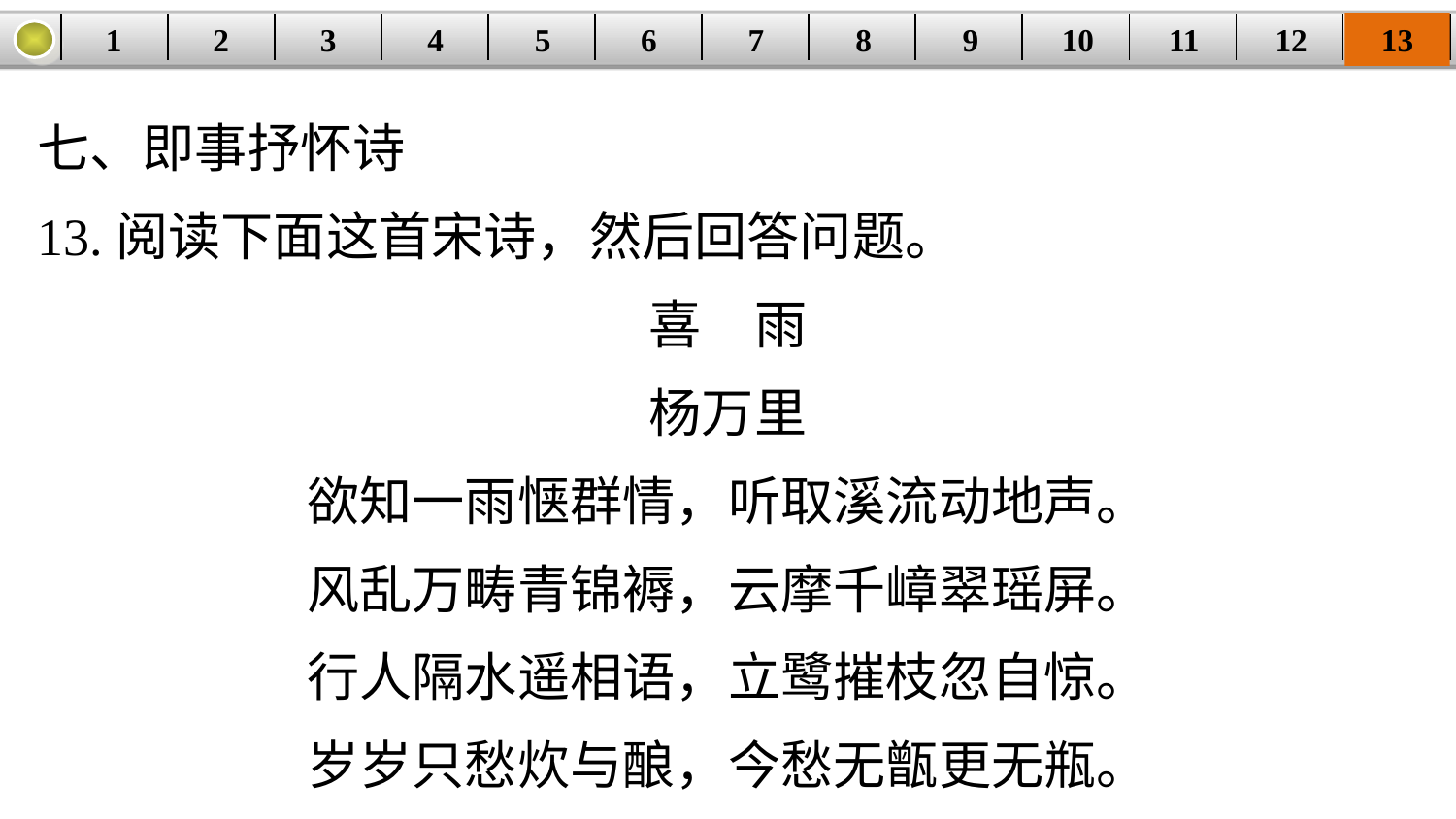

1
2
3
4
5
6
7
8
9
10
11
12
13
|  |  |  |  |  |  |  |  |  |  |  |  |  |
| --- | --- | --- | --- | --- | --- | --- | --- | --- | --- | --- | --- | --- |

七、即事抒怀诗
13.阅读下面这首宋诗，然后回答问题。
喜　雨
杨万里
欲知一雨惬群情，听取溪流动地声。
风乱万畴青锦褥，云摩千嶂翠瑶屏。
行人隔水遥相语，立鹭摧枝忽自惊。
岁岁只愁炊与酿，今愁无甑更无瓶。